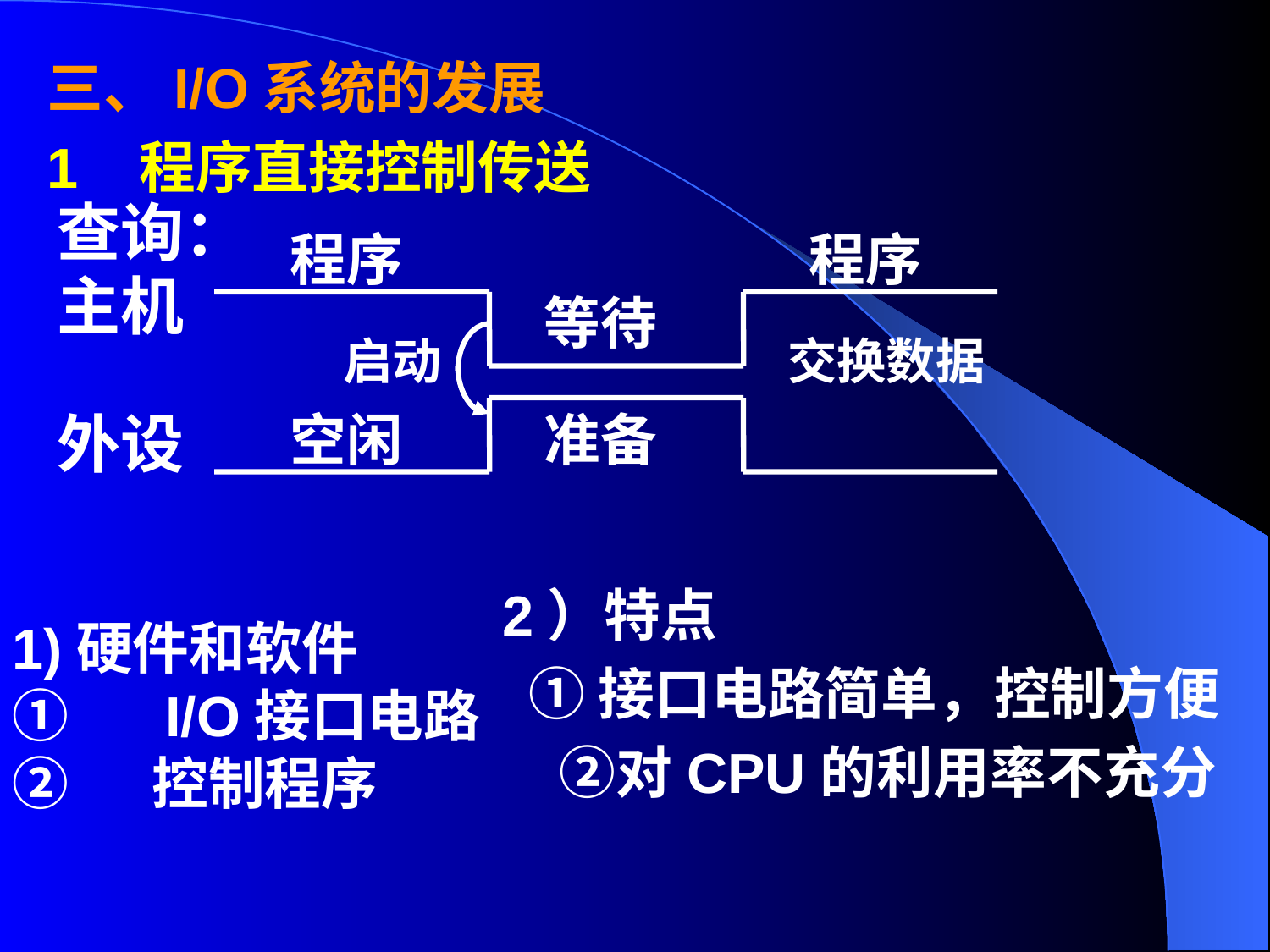

三、I/O系统的发展
1   程序直接控制传送
查询：
程序
程序
主机
等待

启动

交换数据

外设
空闲

准备

2）特点
  ①接口电路简单，控制方便
　②对CPU的利用率不充分
1)硬件和软件
① 　I/O接口电路
②　 控制程序
3